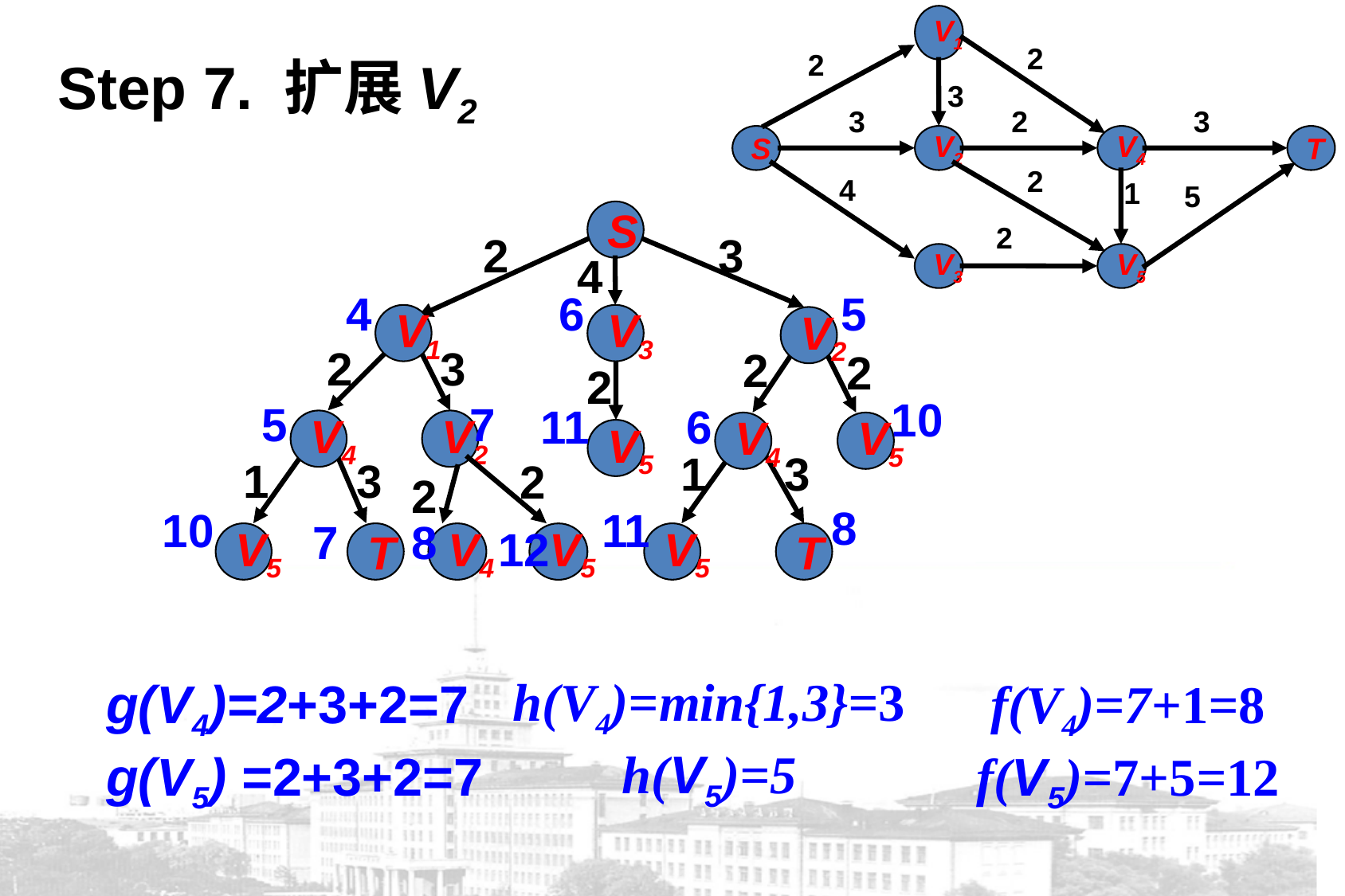

V1
2

2

3
3
2
3
S
V2
V4
T

2

4

5
2
V3
V5

Step 7. 扩展V2
1
S
2
3

4

4
V1
2
3

5
7
V4
V2
1
3

10
7
V5
T
6
5
V3
V2
2
2

10
6
V4
V5
2

11
V5
1
3
2

2

8
11
8
12
V5
T
V4
V5
h(V4)=min{1,3}=3
h(V5)=5
g(V4)=2+3+2=7
g(V5) =2+3+2=7
f(V4)=7+1=8
f(V5)=7+5=12